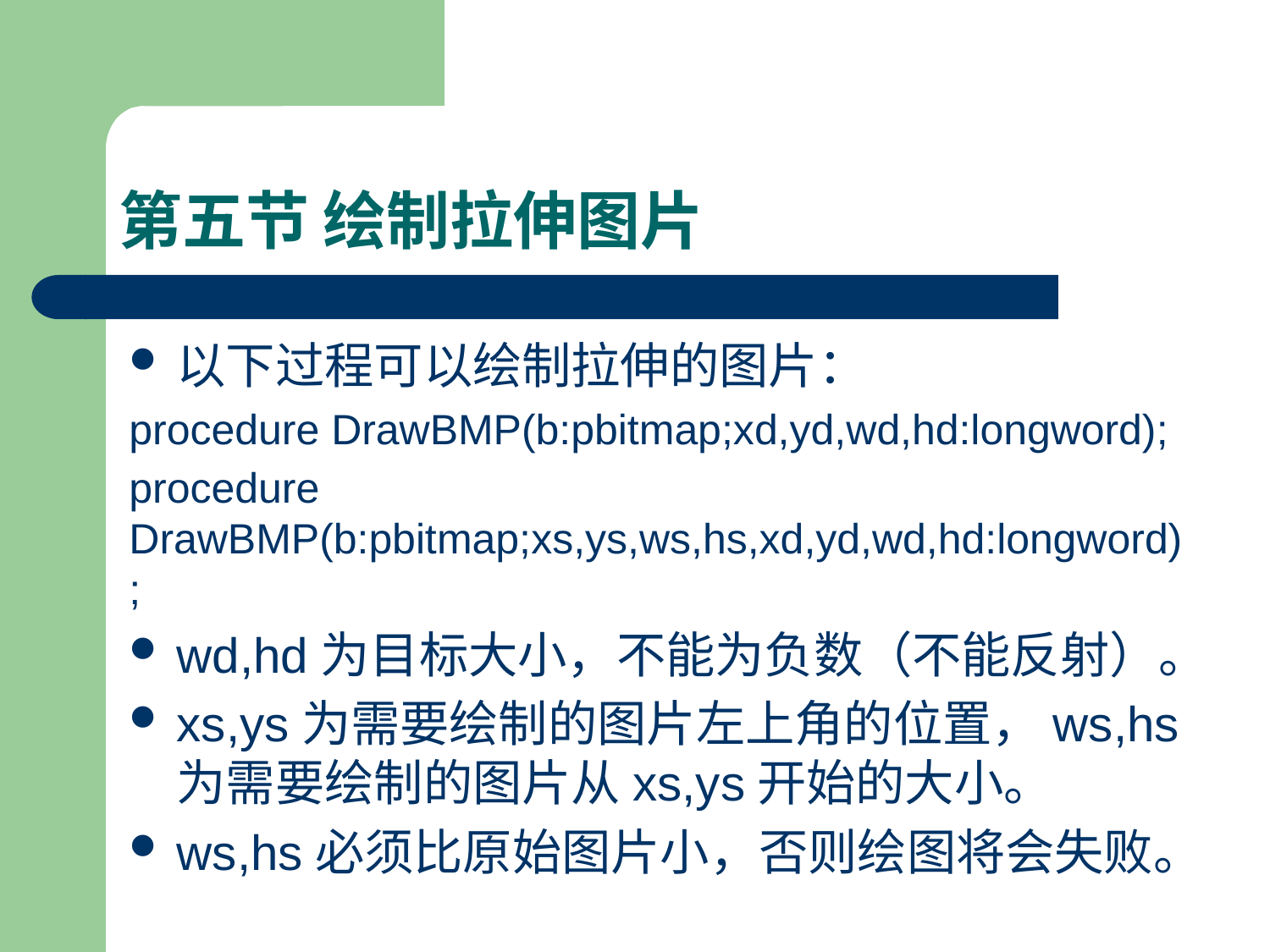

# 第五节 绘制拉伸图片
以下过程可以绘制拉伸的图片：
procedure DrawBMP(b:pbitmap;xd,yd,wd,hd:longword);
procedure DrawBMP(b:pbitmap;xs,ys,ws,hs,xd,yd,wd,hd:longword);
wd,hd为目标大小，不能为负数（不能反射）。
xs,ys为需要绘制的图片左上角的位置，ws,hs为需要绘制的图片从xs,ys开始的大小。
ws,hs必须比原始图片小，否则绘图将会失败。